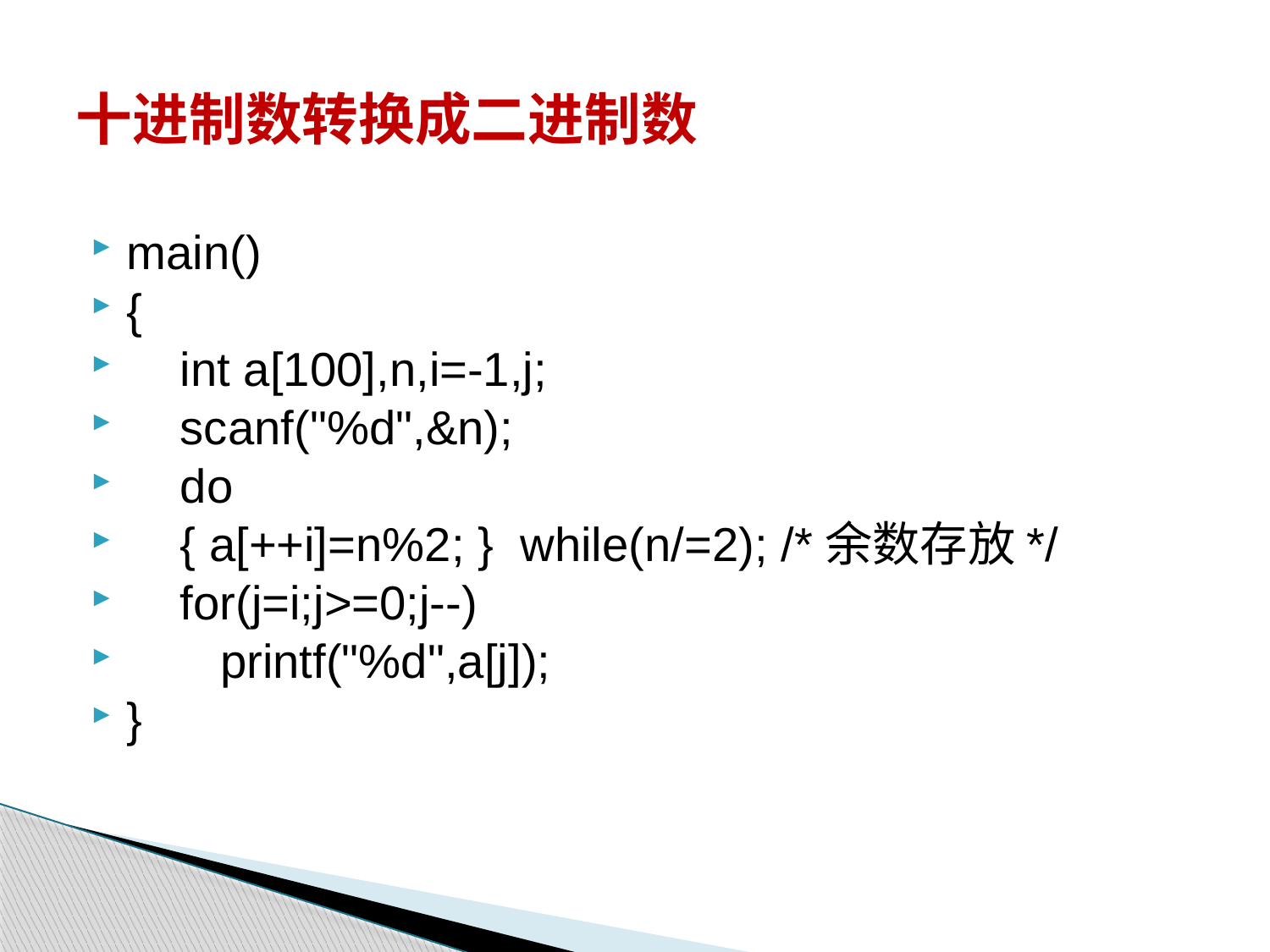

# 十进制数转换成二进制数
main()
{
    int a[100],n,i=-1,j;
    scanf("%d",&n);
    do
    { a[++i]=n%2; }  while(n/=2); /*余数存放*/
    for(j=i;j>=0;j--)
       printf("%d",a[j]);
}